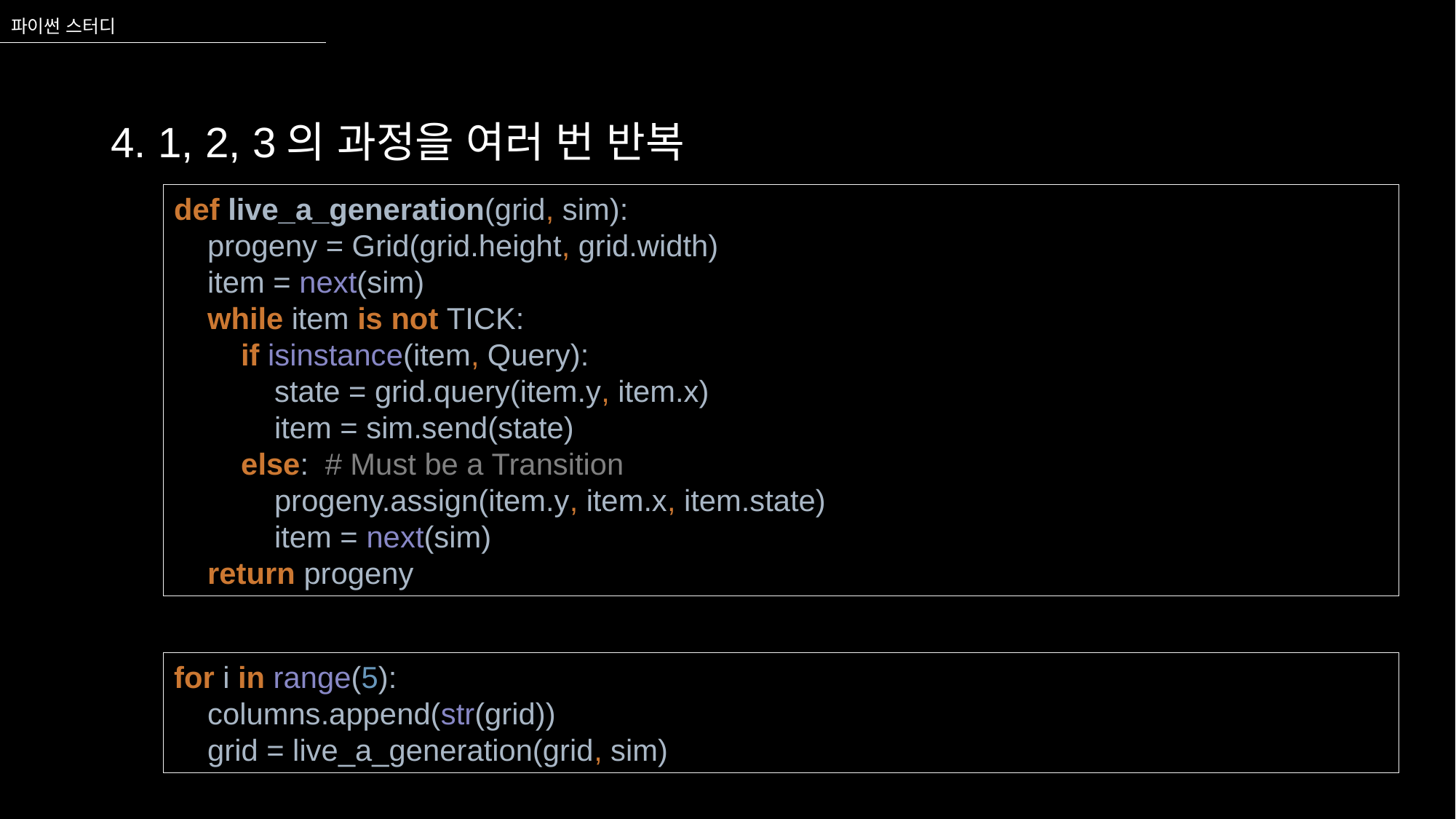

파이썬 스터디
4. 1, 2, 3의 과정을 여러 번 반복
def live_a_generation(grid, sim):
    progeny = Grid(grid.height, grid.width)
    item = next(sim)
    while item is not TICK:
        if isinstance(item, Query):
            state = grid.query(item.y, item.x)
            item = sim.send(state)
        else:  # Must be a Transition
            progeny.assign(item.y, item.x, item.state)
            item = next(sim)
    return progeny
for i in range(5):
    columns.append(str(grid))
    grid = live_a_generation(grid, sim)